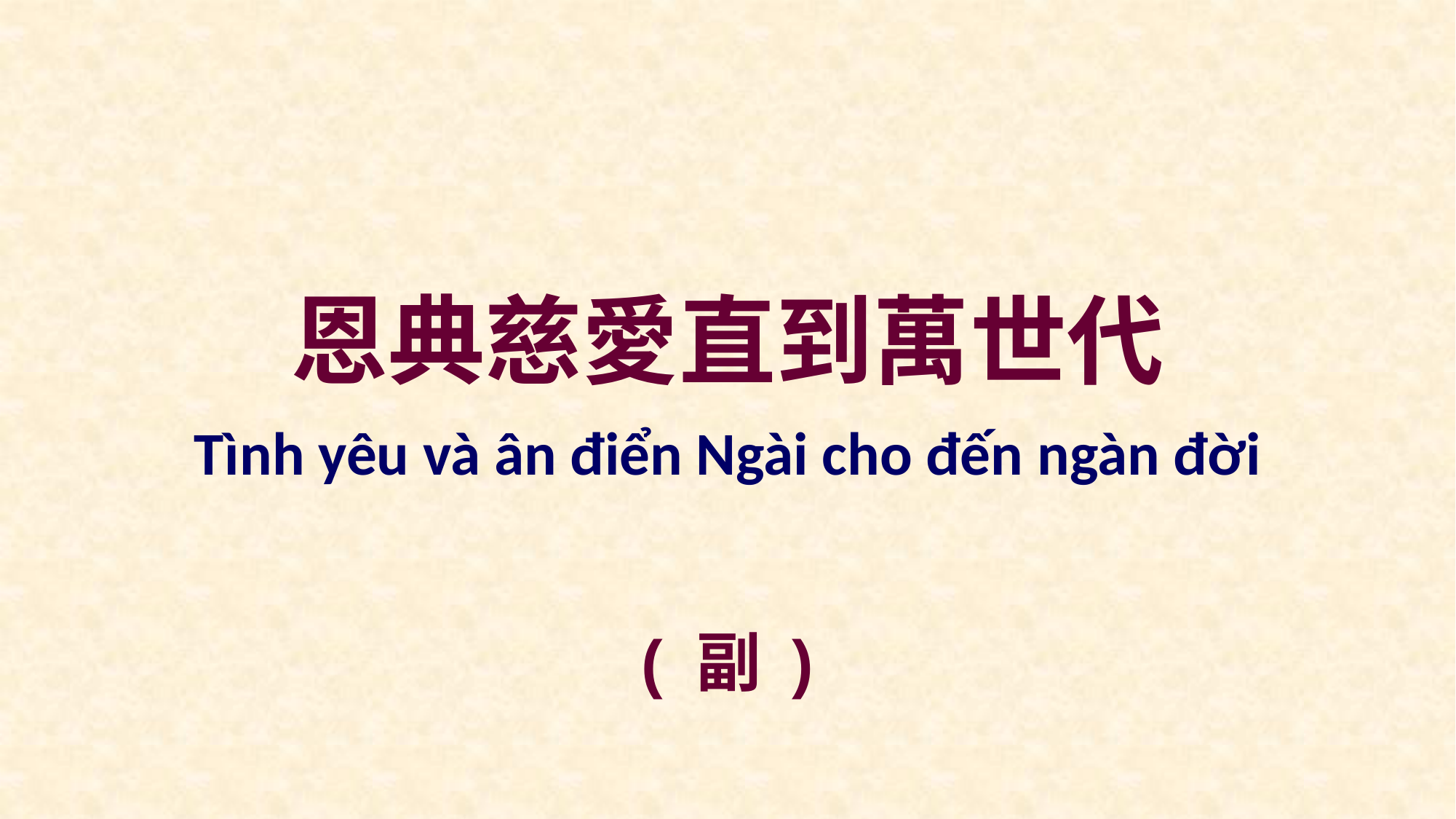

恩典慈愛直到萬世代
Tình yêu và ân điển Ngài cho đến ngàn đời
( 副 )